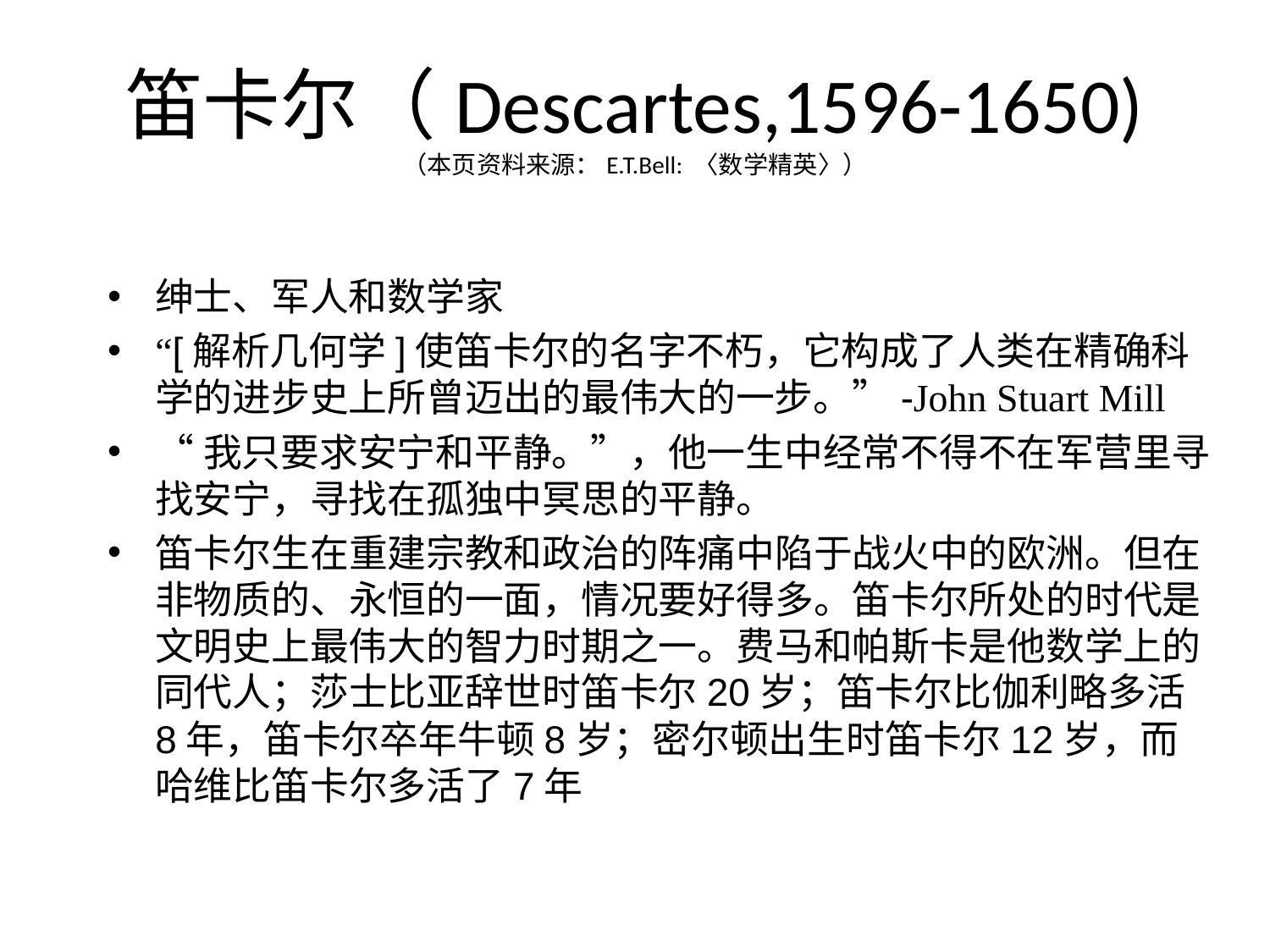

# 笛卡尔（Descartes,1596-1650) （本页资料来源：E.T.Bell: 〈数学精英〉）
绅士、军人和数学家
“[解析几何学]使笛卡尔的名字不朽，它构成了人类在精确科学的进步史上所曾迈出的最伟大的一步。”-John Stuart Mill
“我只要求安宁和平静。”，他一生中经常不得不在军营里寻找安宁，寻找在孤独中冥思的平静。
笛卡尔生在重建宗教和政治的阵痛中陷于战火中的欧洲。但在非物质的、永恒的一面，情况要好得多。笛卡尔所处的时代是文明史上最伟大的智力时期之一。费马和帕斯卡是他数学上的同代人；莎士比亚辞世时笛卡尔20岁；笛卡尔比伽利略多活8年，笛卡尔卒年牛顿8岁；密尔顿出生时笛卡尔12岁，而哈维比笛卡尔多活了7年